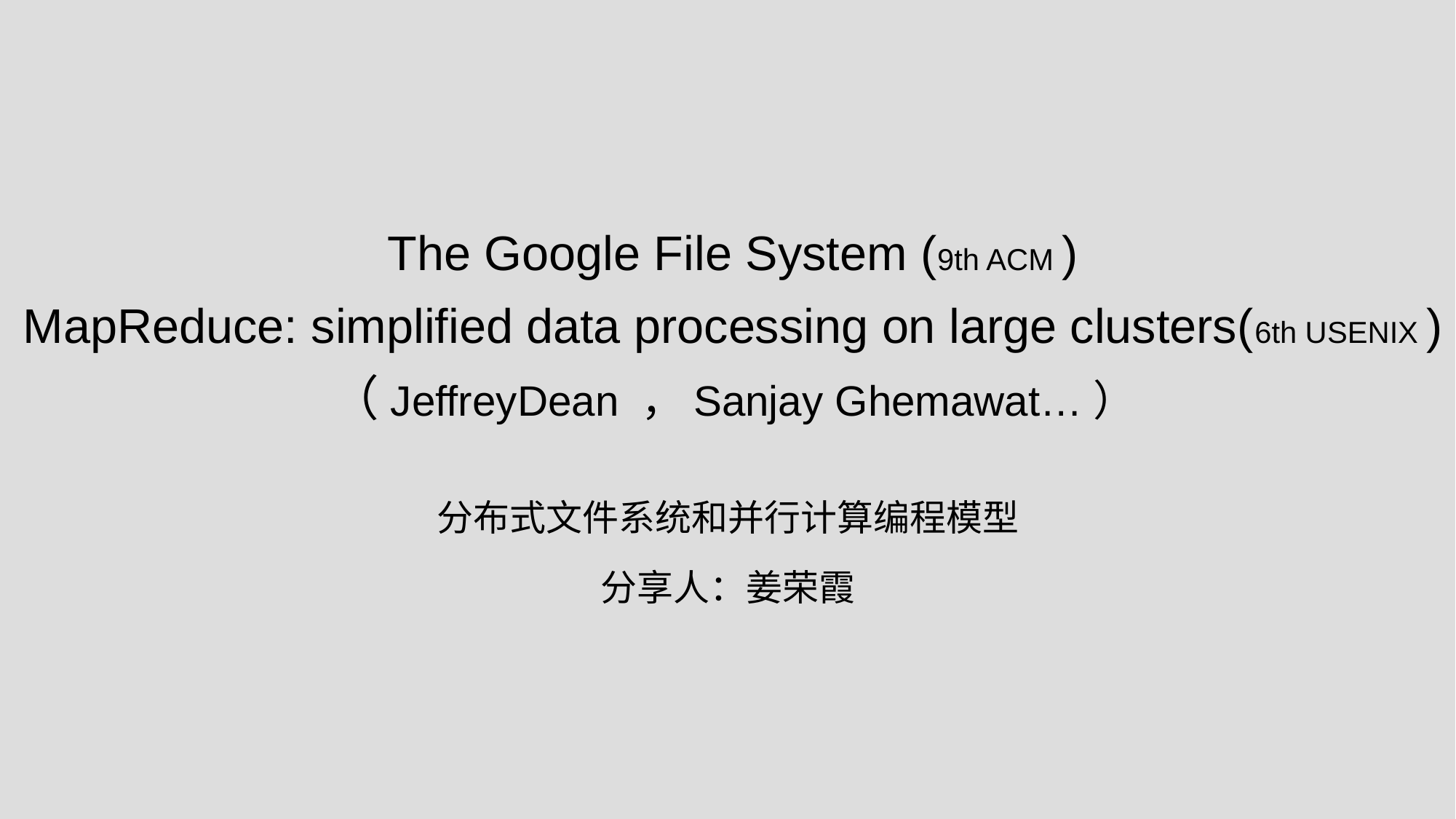

# The Google File System (9th ACM ) MapReduce: simplified data processing on large clusters(6th USENIX ) （JeffreyDean ，Sanjay Ghemawat…）

分布式文件系统和并行计算编程模型
分享人：姜荣霞